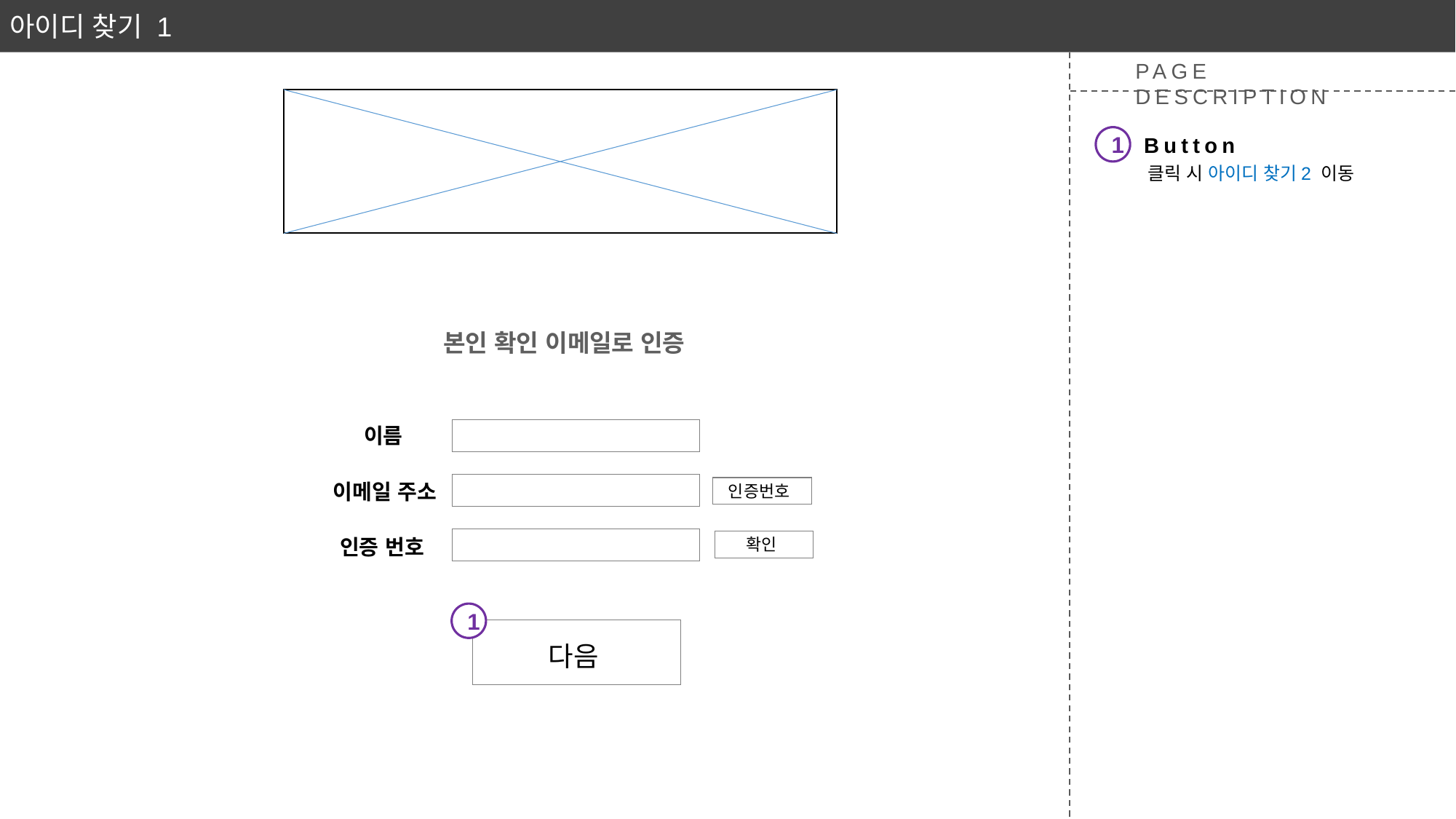

아이디 찾기 1
PAGE DESCRIPTION

Button
1
클릭 시 아이디 찾기2 이동
본인 확인 이메일로 인증
이름

이메일 주소

인증번호

인증 번호

   확인

1

다음